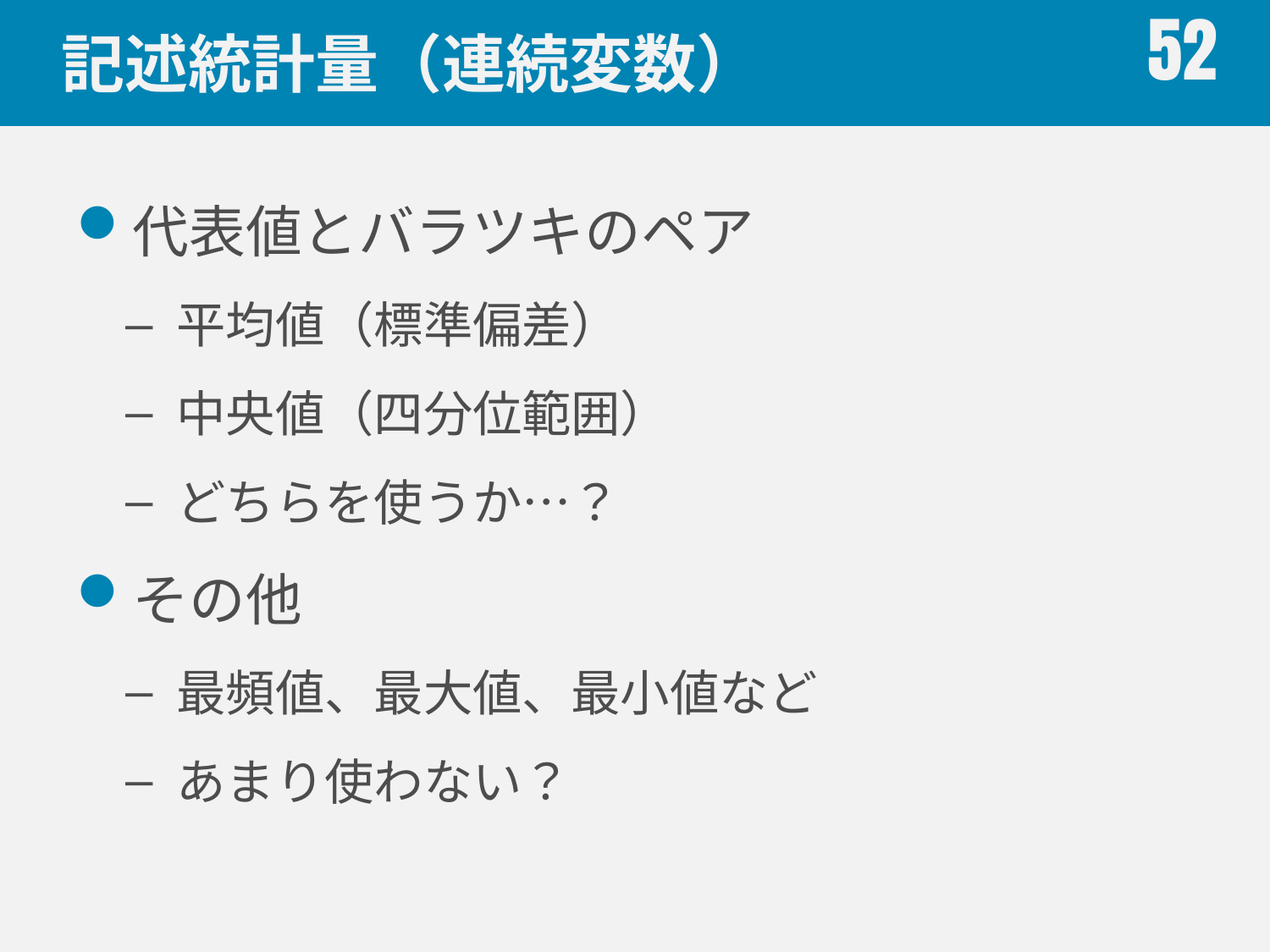

# 記述統計量（連続変数）
 52
代表値とバラツキのペア
平均値（標準偏差）
中央値（四分位範囲）
どちらを使うか…？
その他
最頻値、最大値、最小値など
あまり使わない？